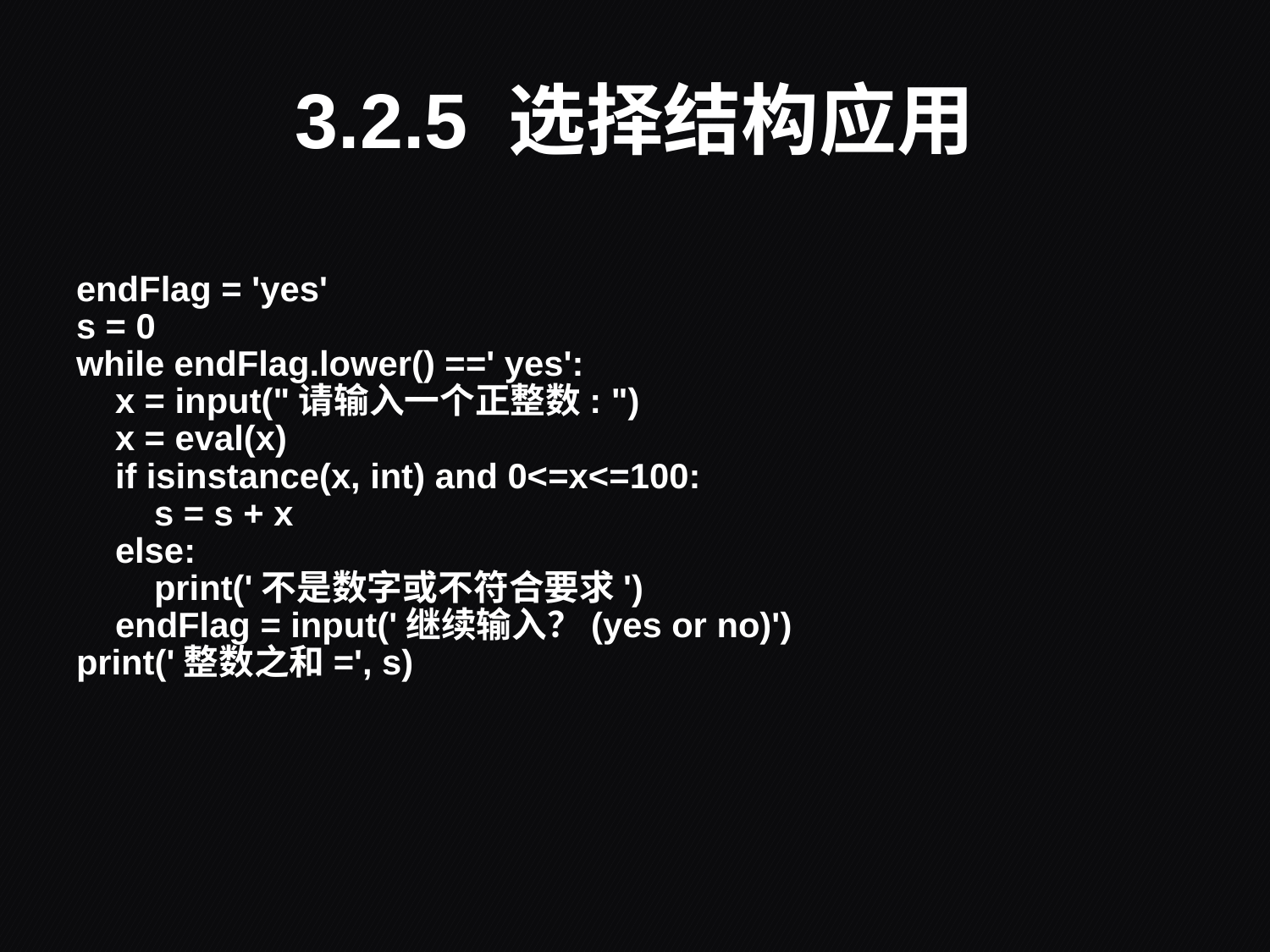

# 3.2.5 选择结构应用

endFlag = 'yes'
s = 0
while endFlag.lower() ==' yes':
    x = input("请输入一个正整数: ")
    x = eval(x)
    if isinstance(x, int) and 0<=x<=100:
        s = s + x
    else:
        print('不是数字或不符合要求')
    endFlag = input('继续输入？(yes or no)')
print('整数之和=', s)